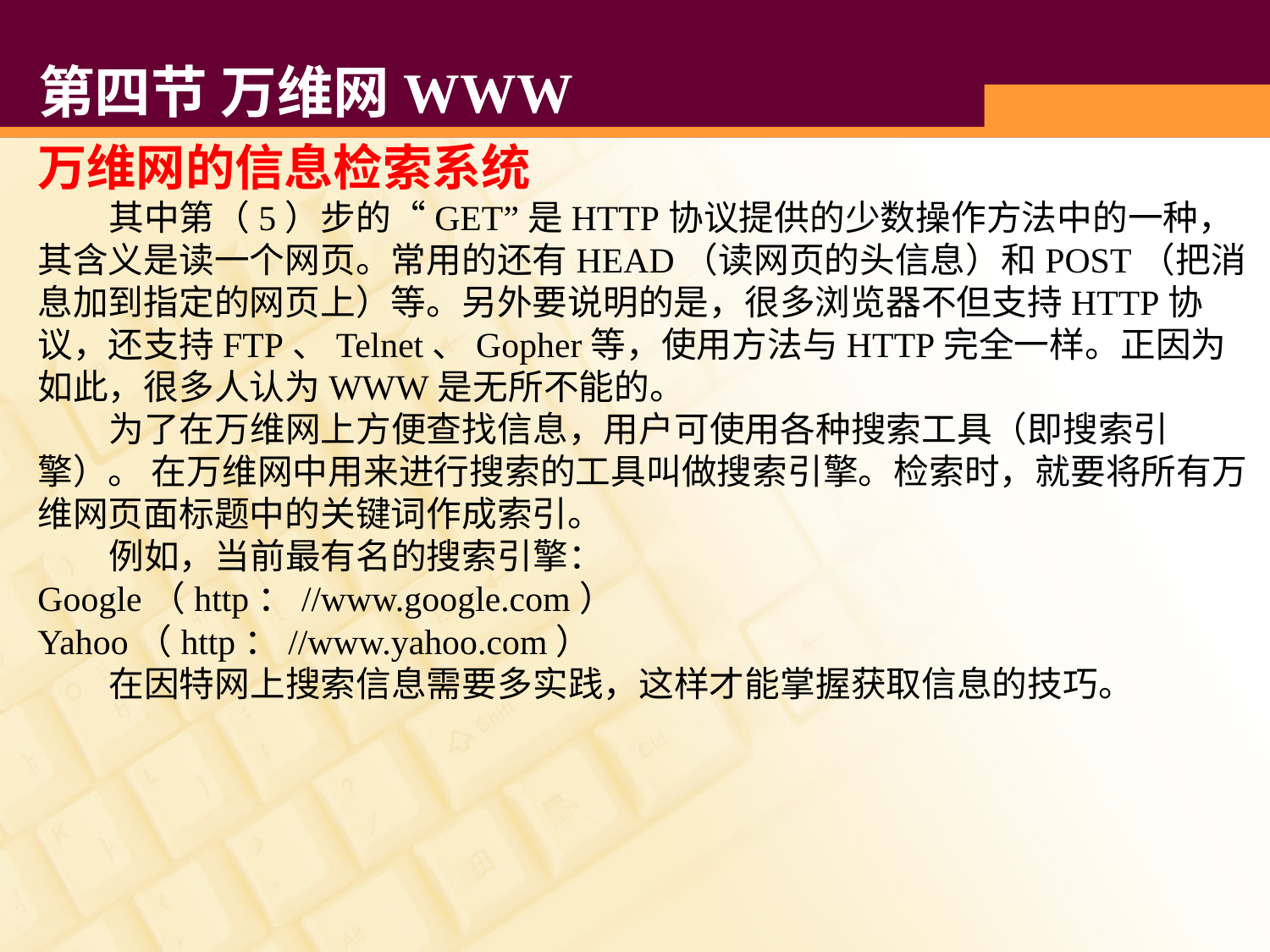

# 第四节 万维网WWW
万维网的信息检索系统
        其中第（5）步的“GET”是HTTP协议提供的少数操作方法中的一种，其含义是读一个网页。常用的还有HEAD（读网页的头信息）和POST（把消息加到指定的网页上）等。另外要说明的是，很多浏览器不但支持HTTP协议，还支持FTP、Telnet、Gopher等，使用方法与HTTP完全一样。正因为如此，很多人认为WWW是无所不能的。
        为了在万维网上方便查找信息，用户可使用各种搜索工具（即搜索引擎）。 在万维网中用来进行搜索的工具叫做搜索引擎。检索时，就要将所有万维网页面标题中的关键词作成索引。
        例如，当前最有名的搜索引擎：
Google（http：//www.google.com）
Yahoo（http：//www.yahoo.com）
        在因特网上搜索信息需要多实践，这样才能掌握获取信息的技巧。